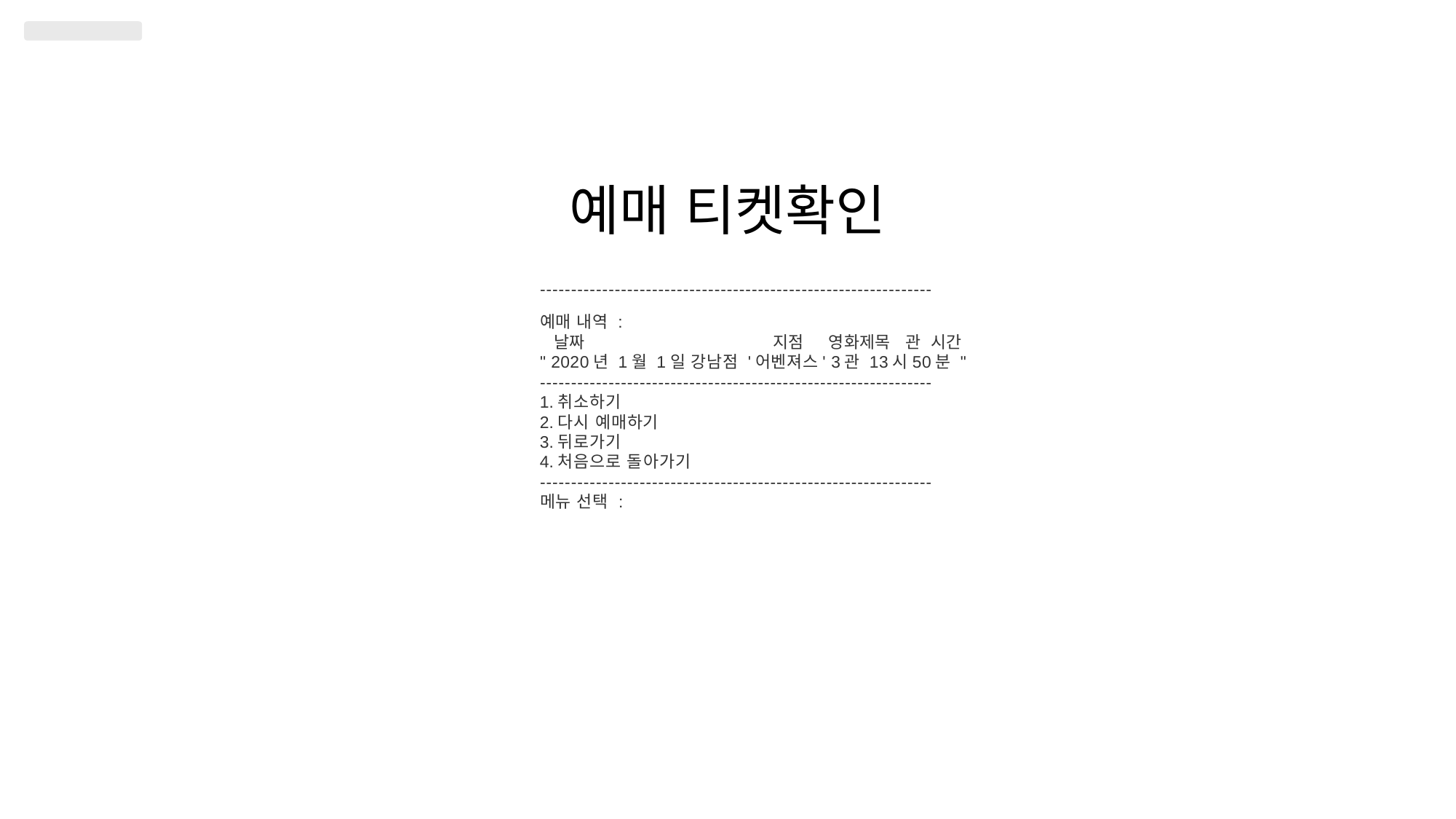

# 예매 티켓확인
---------------------------------------------------------------

예매 내역 :
  날짜		   지점     영화제목   관  시간
" 2020년 1월 1일 강남점 '어벤져스' 3관 13시50분 "
---------------------------------------------------------------
취소하기
다시 예매하기
뒤로가기
처음으로 돌아가기
---------------------------------------------------------------
메뉴 선택 :